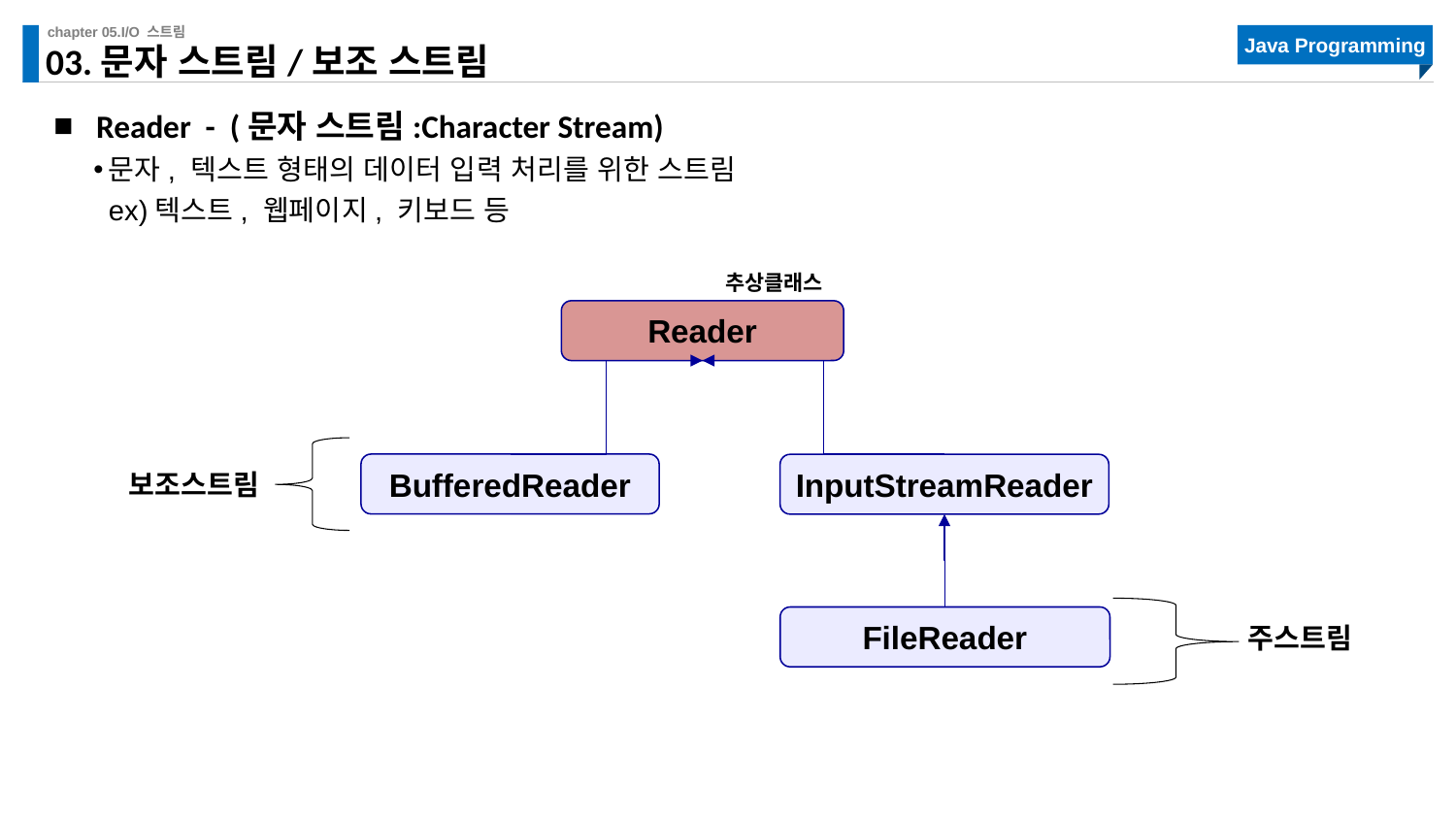

# 03.문자 스트림/보조 스트림
Reader  -  (문자 스트림:Character Stream)

문자, 텍스트 형태의 데이터 입력 처리를 위한 스트림
ex)텍스트, 웹페이지, 키보드 등
추상클래스
Reader
BufferedReader
InputStreamReader
FileReader

보조스트림

주스트림